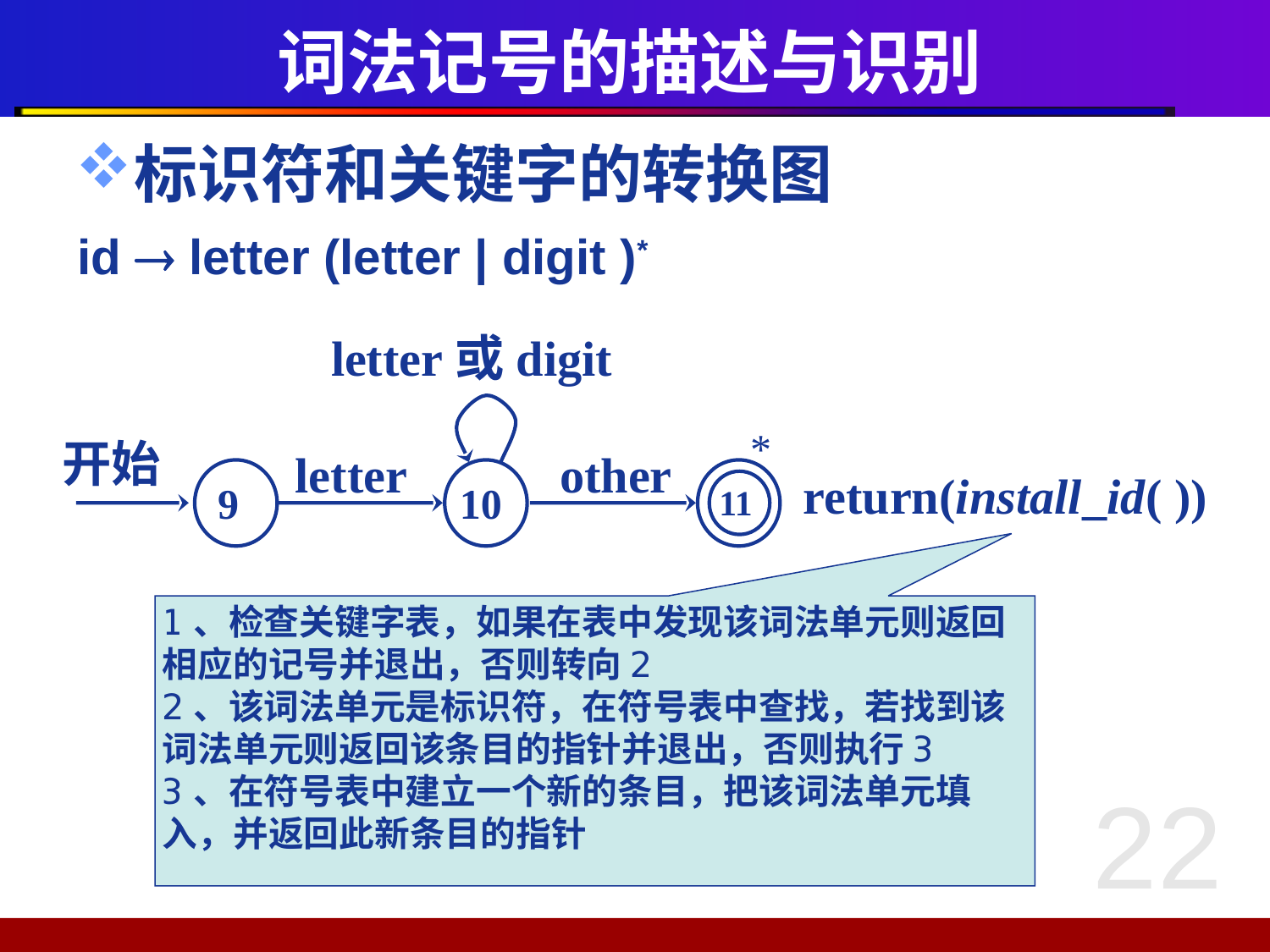

# 词法记号的描述与识别
标识符和关键字的转换图
id → letter (letter | digit )*
letter或digit

*
开始
letter
other
9
10

11
return(install_id( ))

1、检查关键字表，如果在表中发现该词法单元则返回相应的记号并退出，否则转向2
2、该词法单元是标识符，在符号表中查找，若找到该词法单元则返回该条目的指针并退出，否则执行3
3、在符号表中建立一个新的条目，把该词法单元填入，并返回此新条目的指针
22